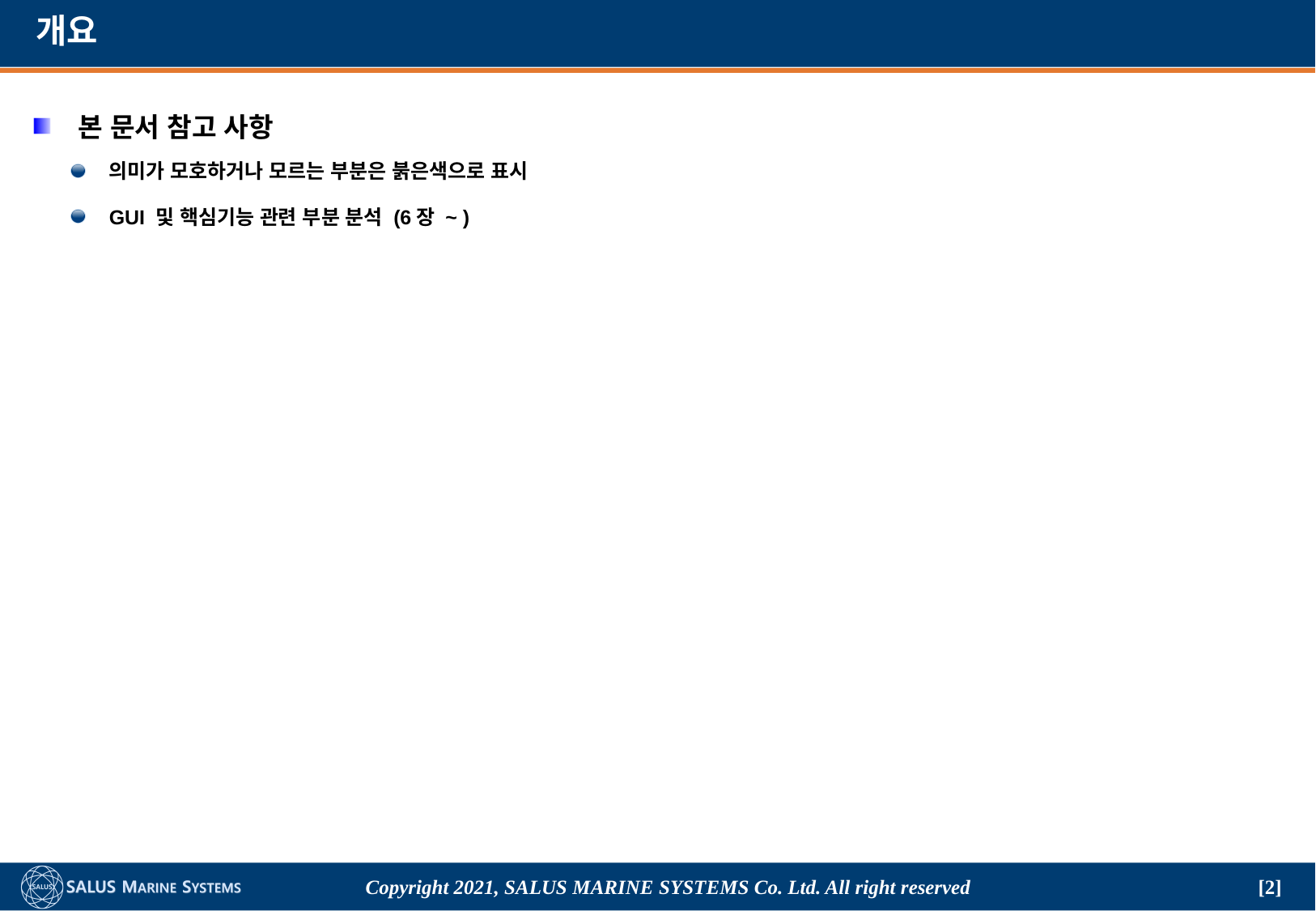

# 개요
본 문서 참고 사항
의미가 모호하거나 모르는 부분은 붉은색으로 표시
GUI 및 핵심기능 관련 부분 분석 (6장 ~ )

Copyright 2021, SALUS Marine Systems Co. Ltd. All right reserved
[2]